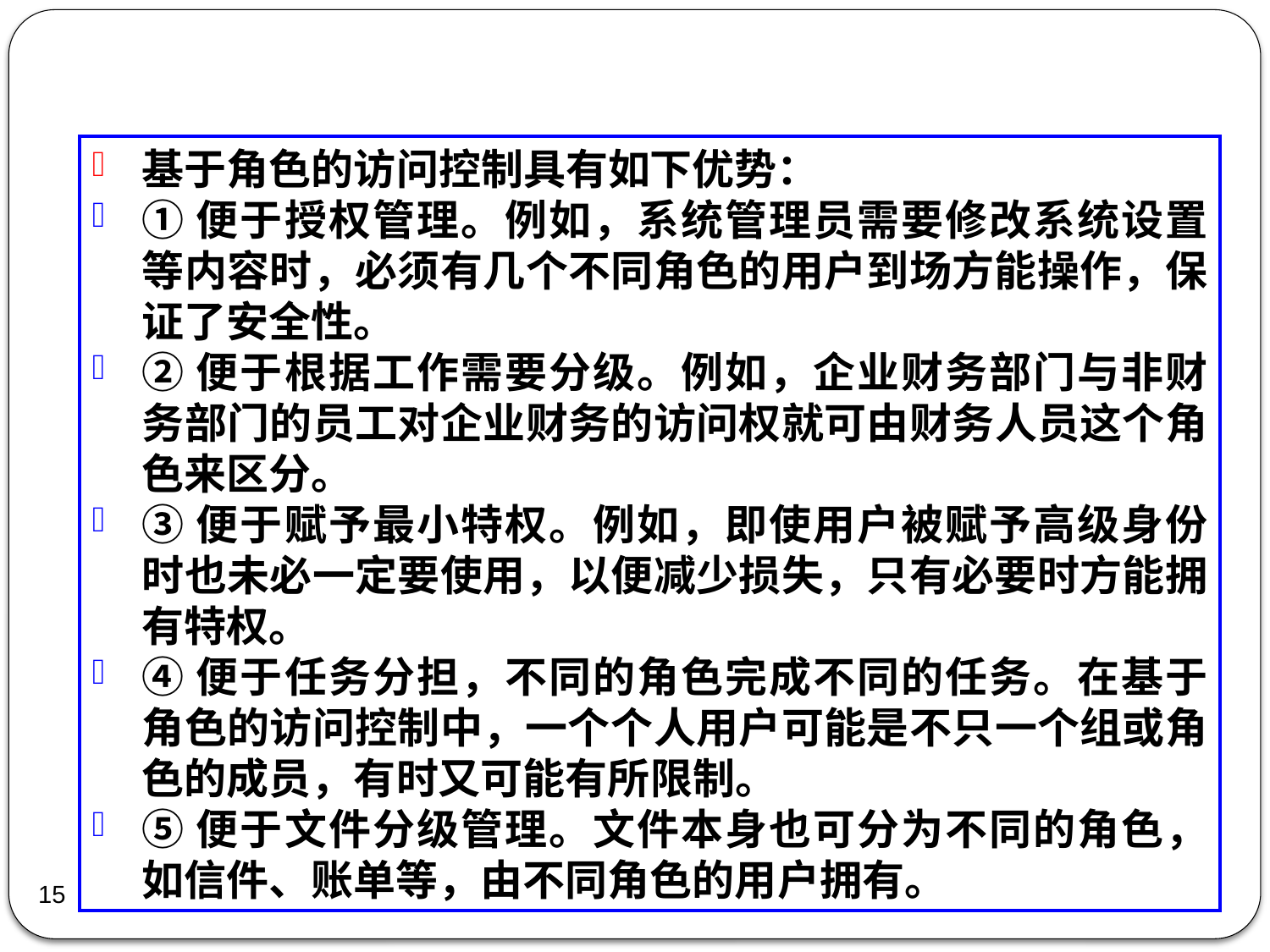

基于角色的访问控制具有如下优势：
①便于授权管理。例如，系统管理员需要修改系统设置等内容时，必须有几个不同角色的用户到场方能操作，保证了安全性。
②便于根据工作需要分级。例如，企业财务部门与非财务部门的员工对企业财务的访问权就可由财务人员这个角色来区分。
③便于赋予最小特权。例如，即使用户被赋予高级身份时也未必一定要使用，以便减少损失，只有必要时方能拥有特权。
④便于任务分担，不同的角色完成不同的任务。在基于角色的访问控制中，一个个人用户可能是不只一个组或角色的成员，有时又可能有所限制。
⑤便于文件分级管理。文件本身也可分为不同的角色，如信件、账单等，由不同角色的用户拥有。
2018/5/31
15